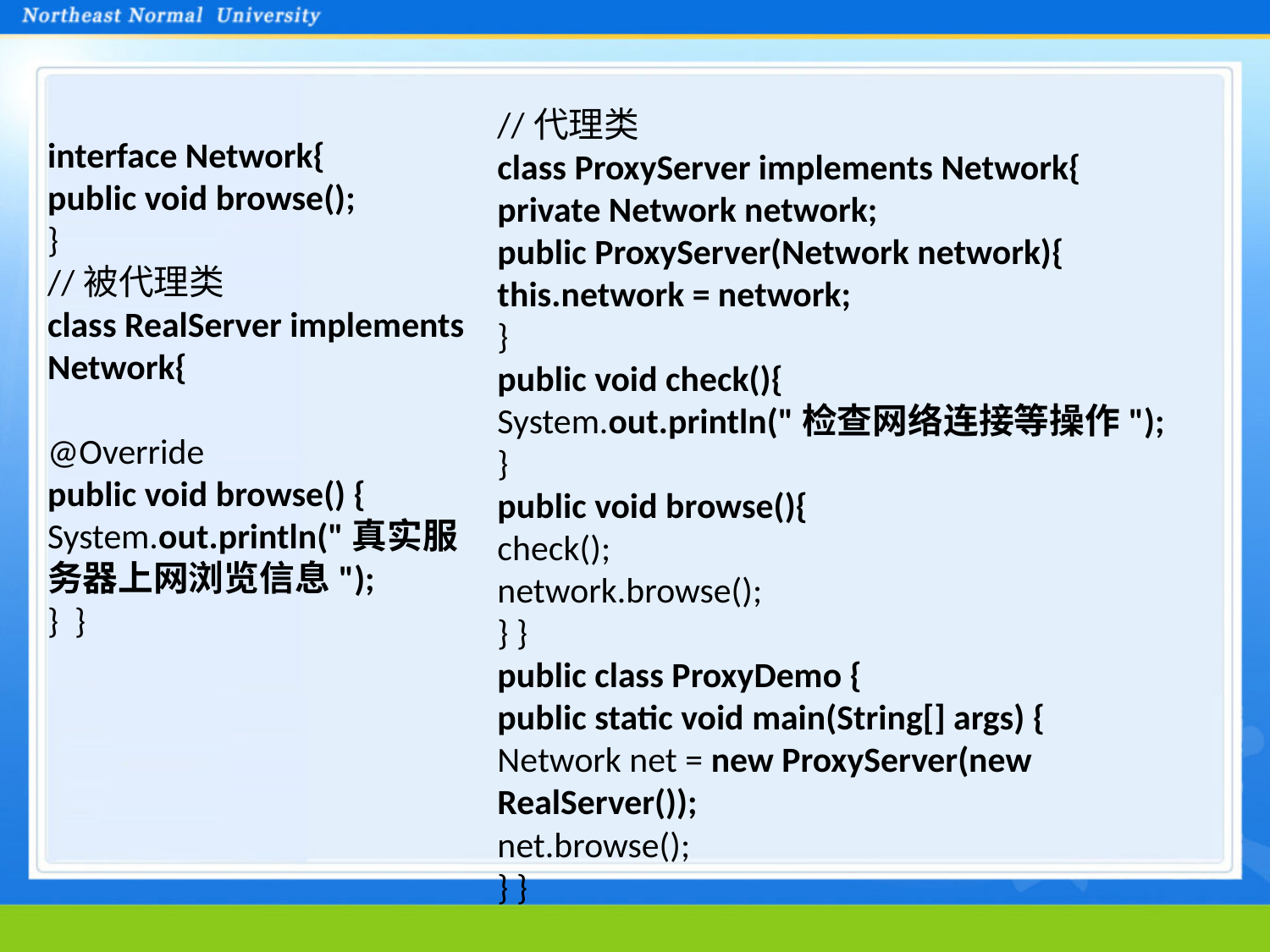

//代理类
class ProxyServer implements Network{
private Network network;
public ProxyServer(Network network){
this.network = network;
}
public void check(){
System.out.println("检查网络连接等操作");
}
public void browse(){
check();
network.browse();
} }
public class ProxyDemo {
public static void main(String[] args) {
Network net = new ProxyServer(new RealServer());
net.browse();
} }
interface Network{
public void browse();
}
//被代理类
class RealServer implements Network{

@Override
public void browse() {
System.out.println("真实服务器上网浏览信息");
}  }